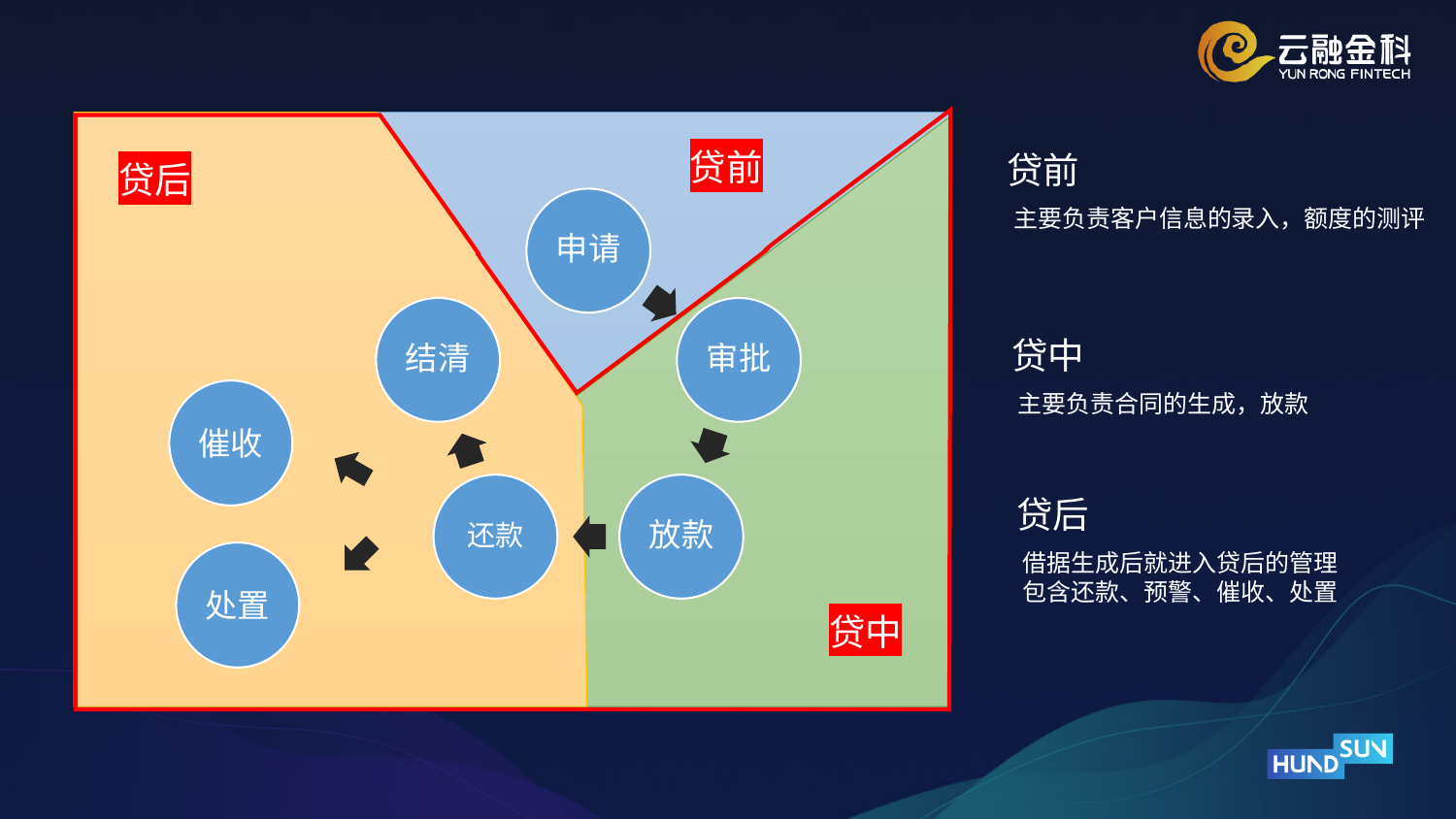

贷前
贷前
主要负责客户信息的录入，额度的测评
贷后
申请

审批

放款

还款

结清

贷中
主要负责合同的生成，放款
催收

贷后
借据生成后就进入贷后的管理
包含还款、预警、催收、处置

处置
贷中